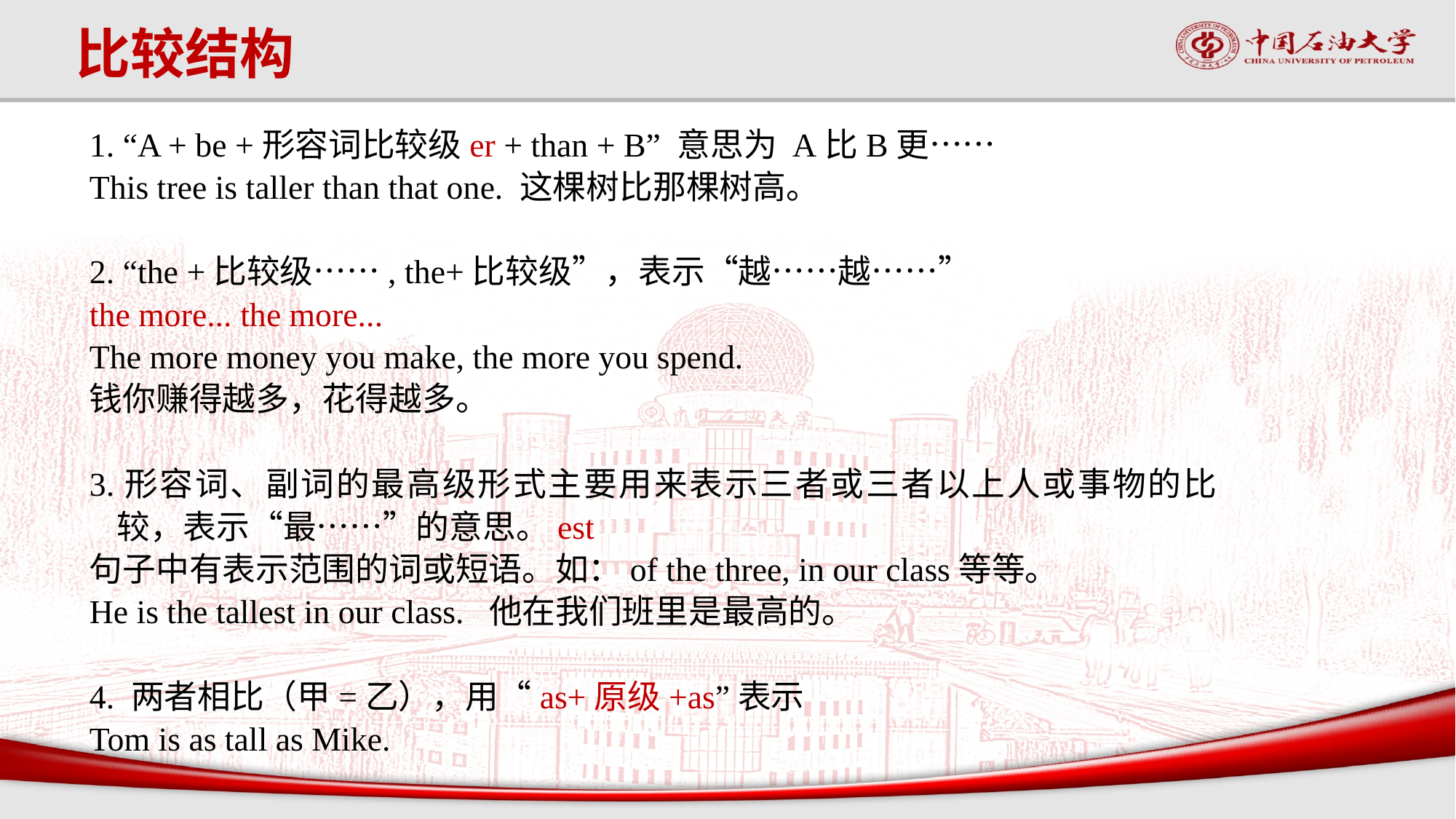

比较结构
1. “A + be +形容词比较级er + than + B” 意思为 A比B更……
This tree is taller than that one. 这棵树比那棵树高。

2. “the +比较级……, the+比较级”，表示“越……越……”
the more... the more...
The more money you make, the more you spend.
钱你赚得越多，花得越多。

3.形容词、副词的最高级形式主要用来表示三者或三者以上人或事物的比较，表示“最……”的意思。est
句子中有表示范围的词或短语。如：of the three, in our class等等。
He is the tallest in our class.  他在我们班里是最高的。

4. 两者相比（甲=乙），用“as+原级+as”表示
Tom is as tall as Mike.